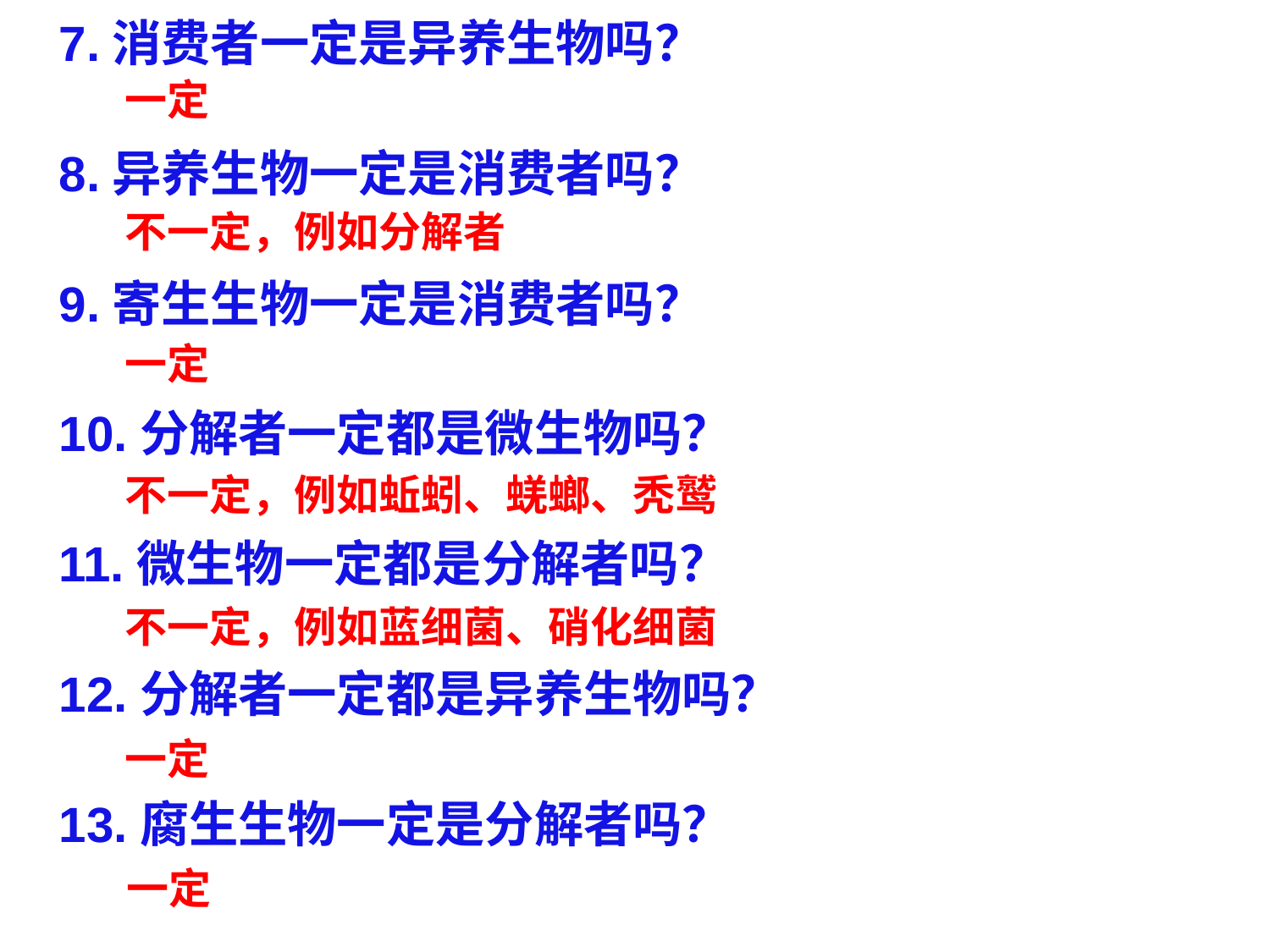

7.消费者一定是异养生物吗？

8.异养生物一定是消费者吗？

9.寄生生物一定是消费者吗？

10.分解者一定都是微生物吗？

11.微生物一定都是分解者吗？

12.分解者一定都是异养生物吗？

13.腐生生物一定是分解者吗？

一定
不一定，例如分解者
一定
不一定，例如蚯蚓、蜣螂、秃鹫
不一定，例如蓝细菌、硝化细菌
一定
一定